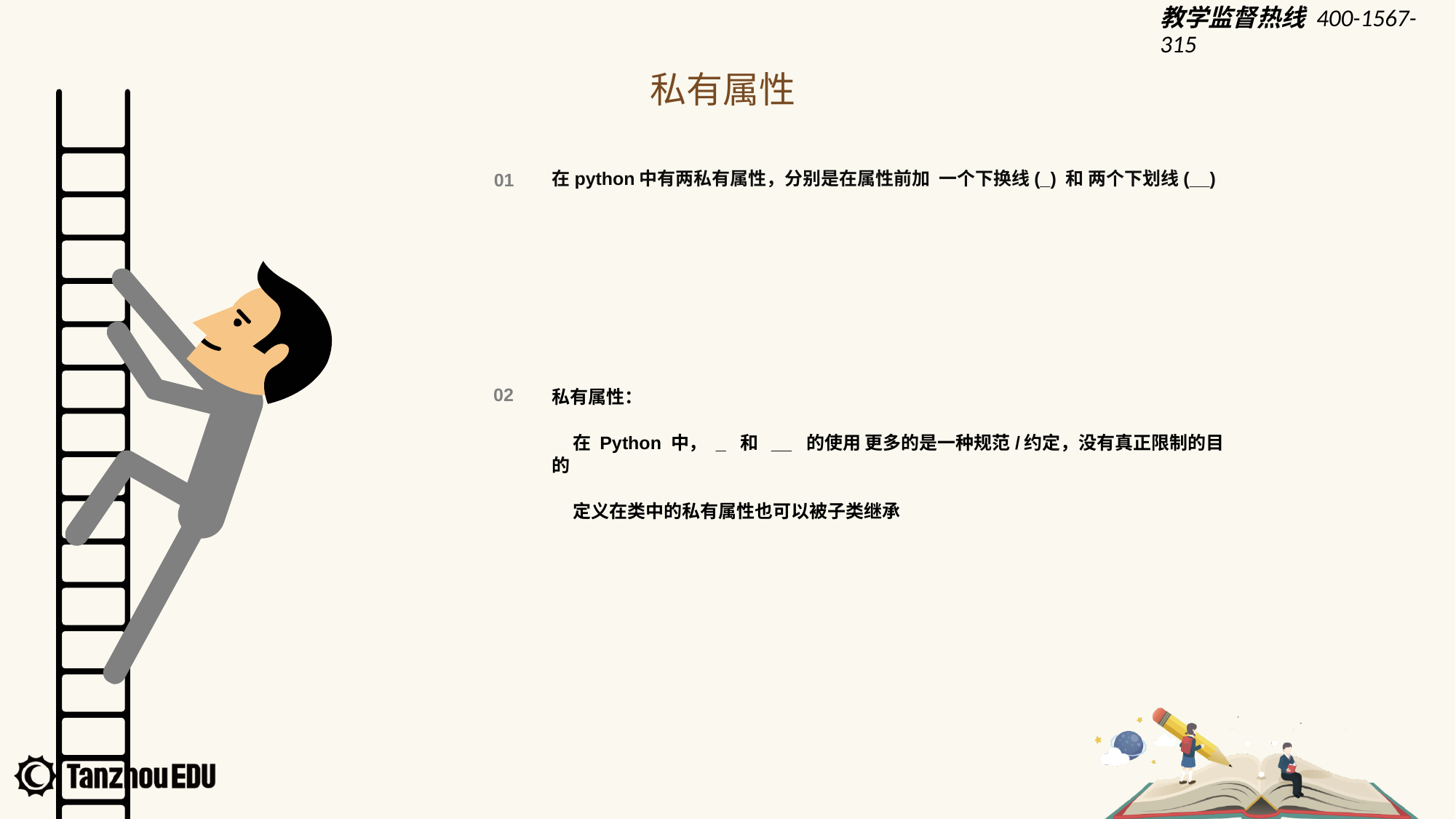

私有属性

在python中有两私有属性，分别是在属性前加  一个下换线(_) 和 两个下划线(__)
01
私有属性：

    在 Python 中， _  和  __  的使用 更多的是一种规范/约定，没有真正限制的目的

    定义在类中的私有属性也可以被子类继承
02